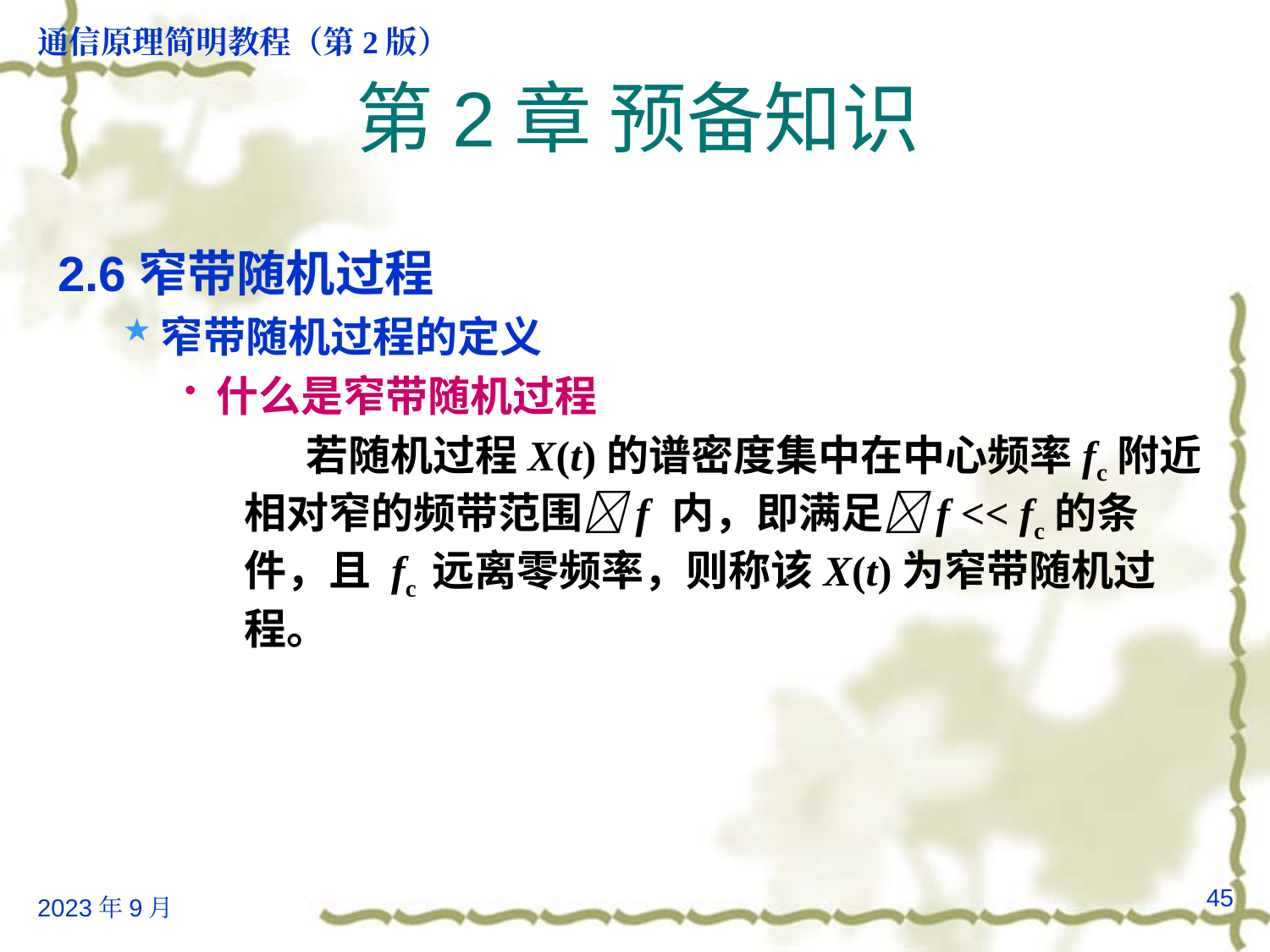

# 第2章 预备知识
2.6窄带随机过程
窄带随机过程的定义
什么是窄带随机过程
     若随机过程X(t)的谱密度集中在中心频率fc附近相对窄的频带范围Δf 内，即满足Δf << fc的条件，且 fc 远离零频率，则称该X(t)为窄带随机过程。
45